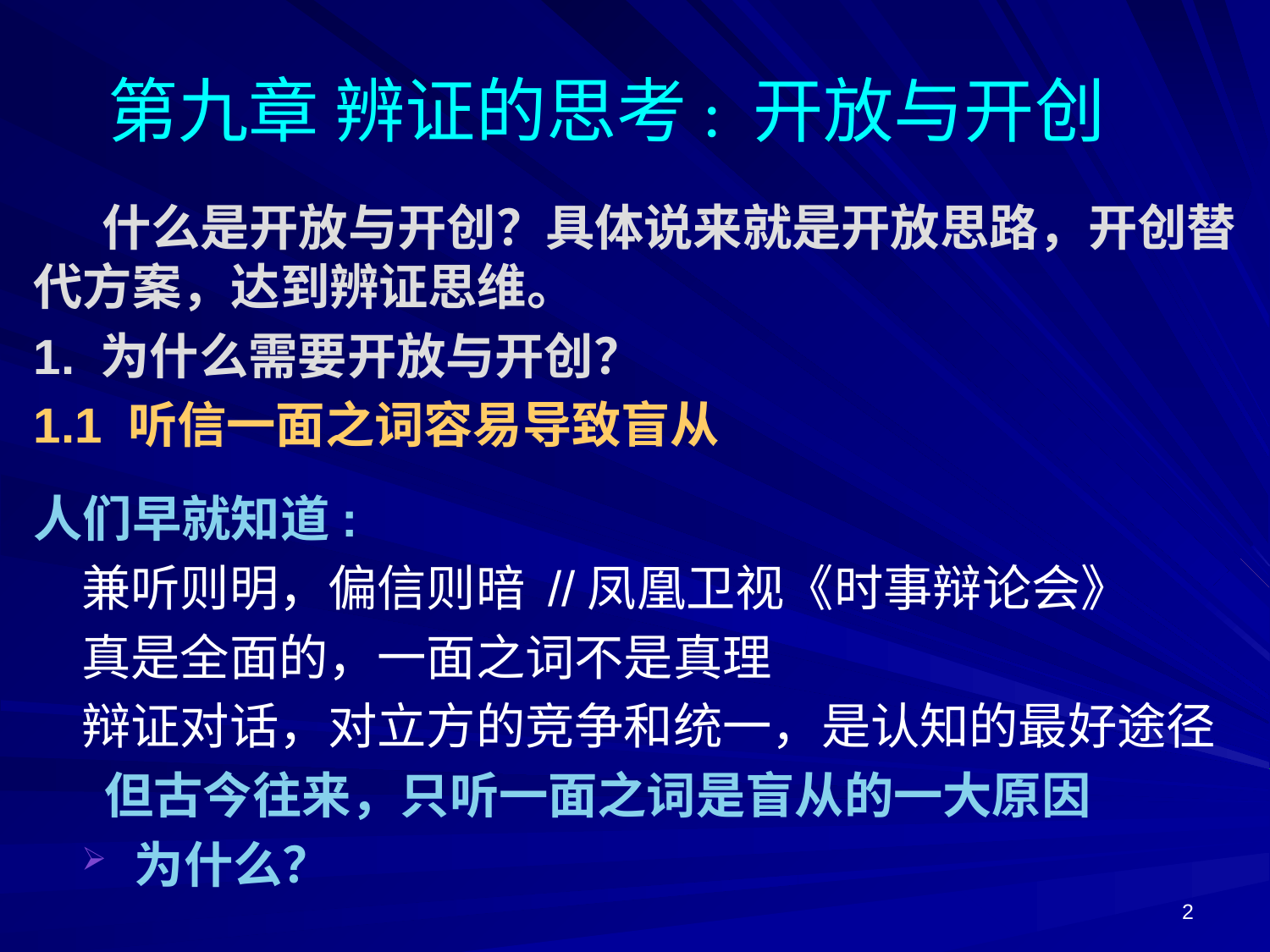

第九章 辨证的思考: 开放与开创
     什么是开放与开创？具体说来就是开放思路，开创替代方案，达到辨证思维。
1. 为什么需要开放与开创？
1.1 听信一面之词容易导致盲从

人们早就知道:
兼听则明，偏信则暗 //凤凰卫视《时事辩论会》
真是全面的，一面之词不是真理
辩证对话，对立方的竞争和统一，是认知的最好途径
 但古今往来，只听一面之词是盲从的一大原因
 为什么？
2